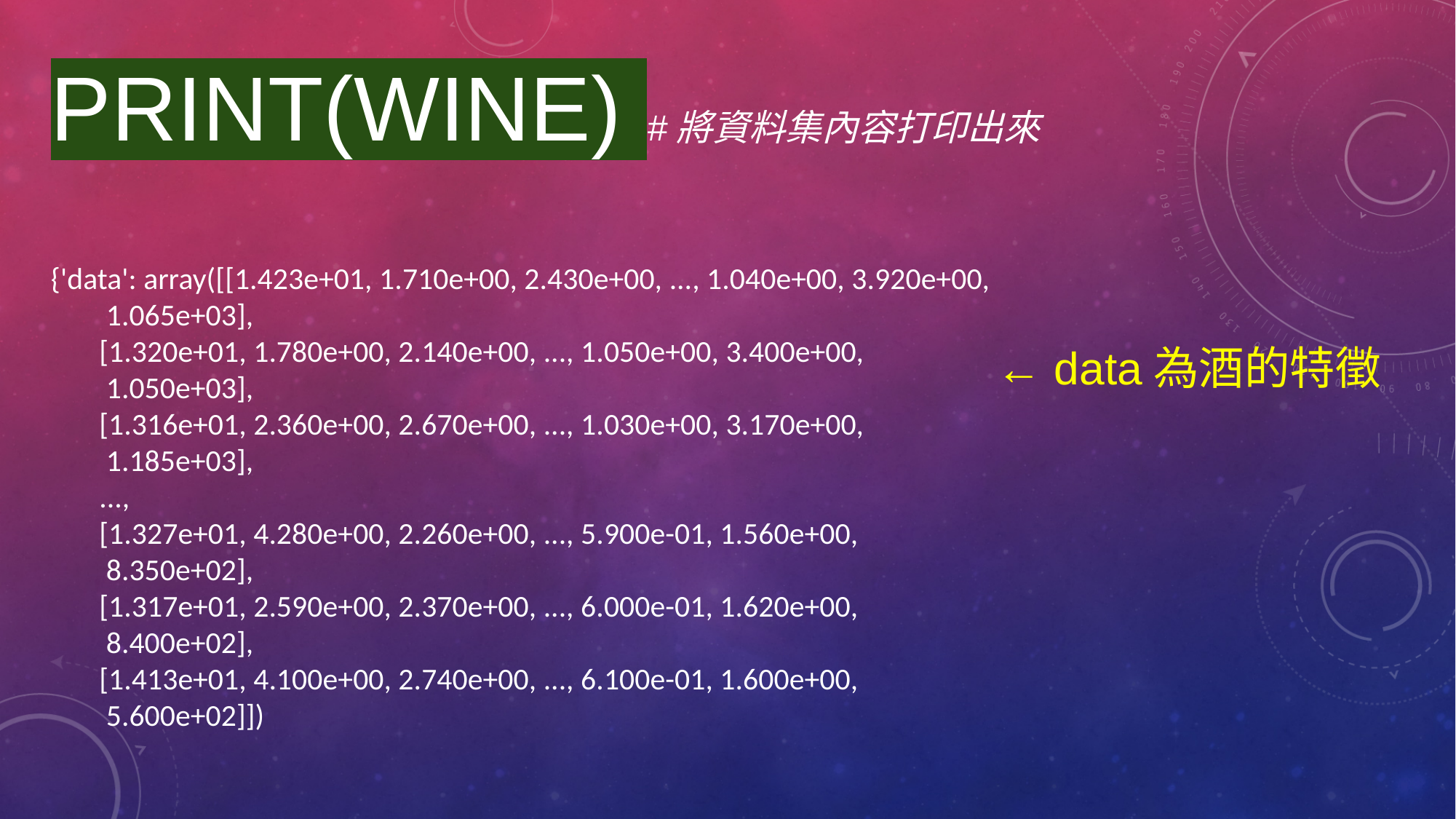

print(wine) #將資料集內容打印出來
{'data': array([[1.423e+01, 1.710e+00, 2.430e+00, ..., 1.040e+00, 3.920e+00,
        1.065e+03],
       [1.320e+01, 1.780e+00, 2.140e+00, ..., 1.050e+00, 3.400e+00,
        1.050e+03],
       [1.316e+01, 2.360e+00, 2.670e+00, ..., 1.030e+00, 3.170e+00,
        1.185e+03],
       ...,
       [1.327e+01, 4.280e+00, 2.260e+00, ..., 5.900e-01, 1.560e+00,
        8.350e+02],
       [1.317e+01, 2.590e+00, 2.370e+00, ..., 6.000e-01, 1.620e+00,
        8.400e+02],
       [1.413e+01, 4.100e+00, 2.740e+00, ..., 6.100e-01, 1.600e+00,
        5.600e+02]])
← data為酒的特徵